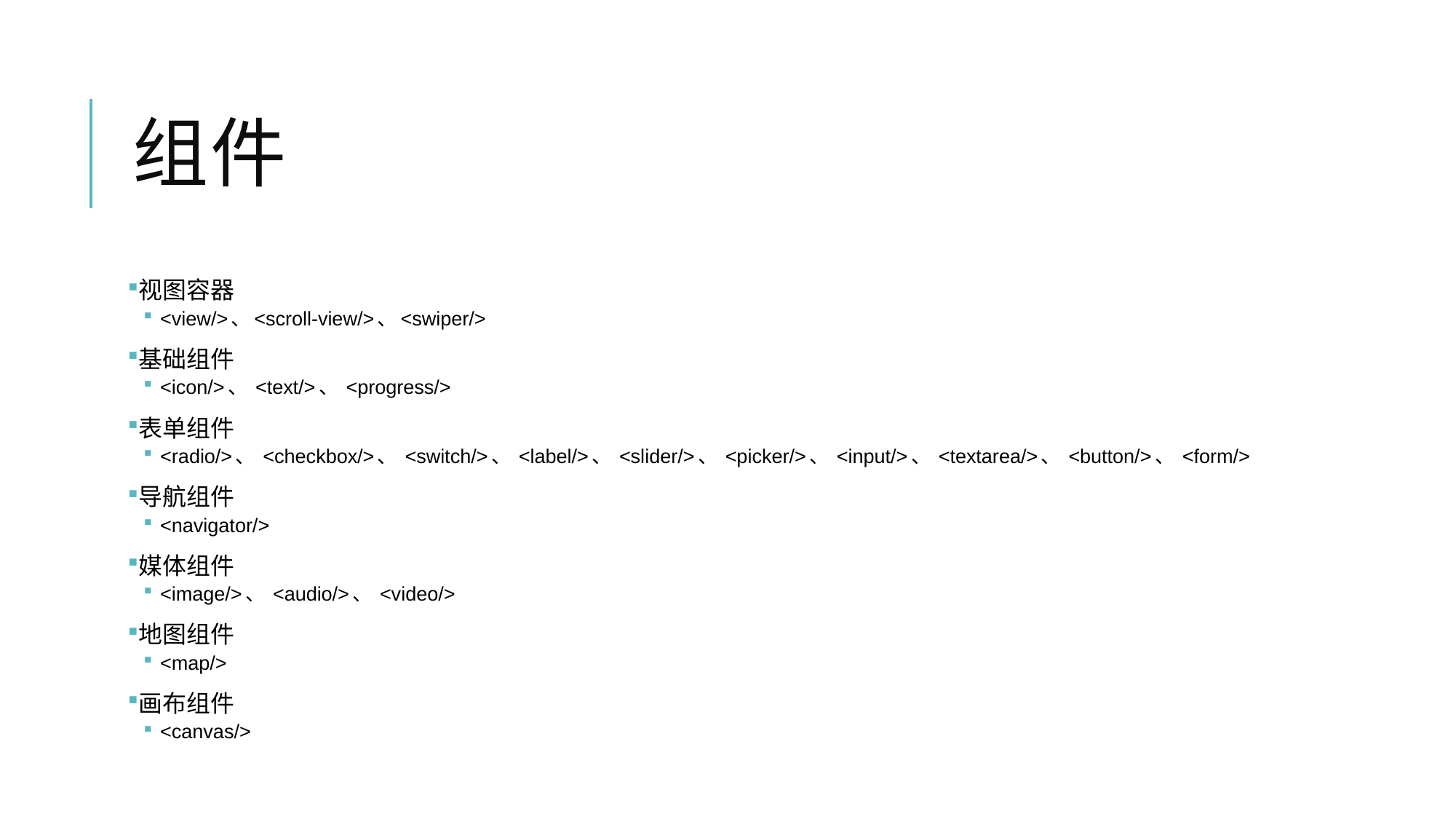

# 组件
视图容器
<view/>、<scroll-view/>、<swiper/>
基础组件
<icon/>、 <text/>、 <progress/>
表单组件
<radio/>、 <checkbox/>、 <switch/>、 <label/>、 <slider/>、 <picker/>、 <input/>、 <textarea/>、 <button/>、 <form/>
导航组件
<navigator/>
媒体组件
<image/>、 <audio/>、 <video/>
地图组件
<map/>
画布组件
<canvas/>